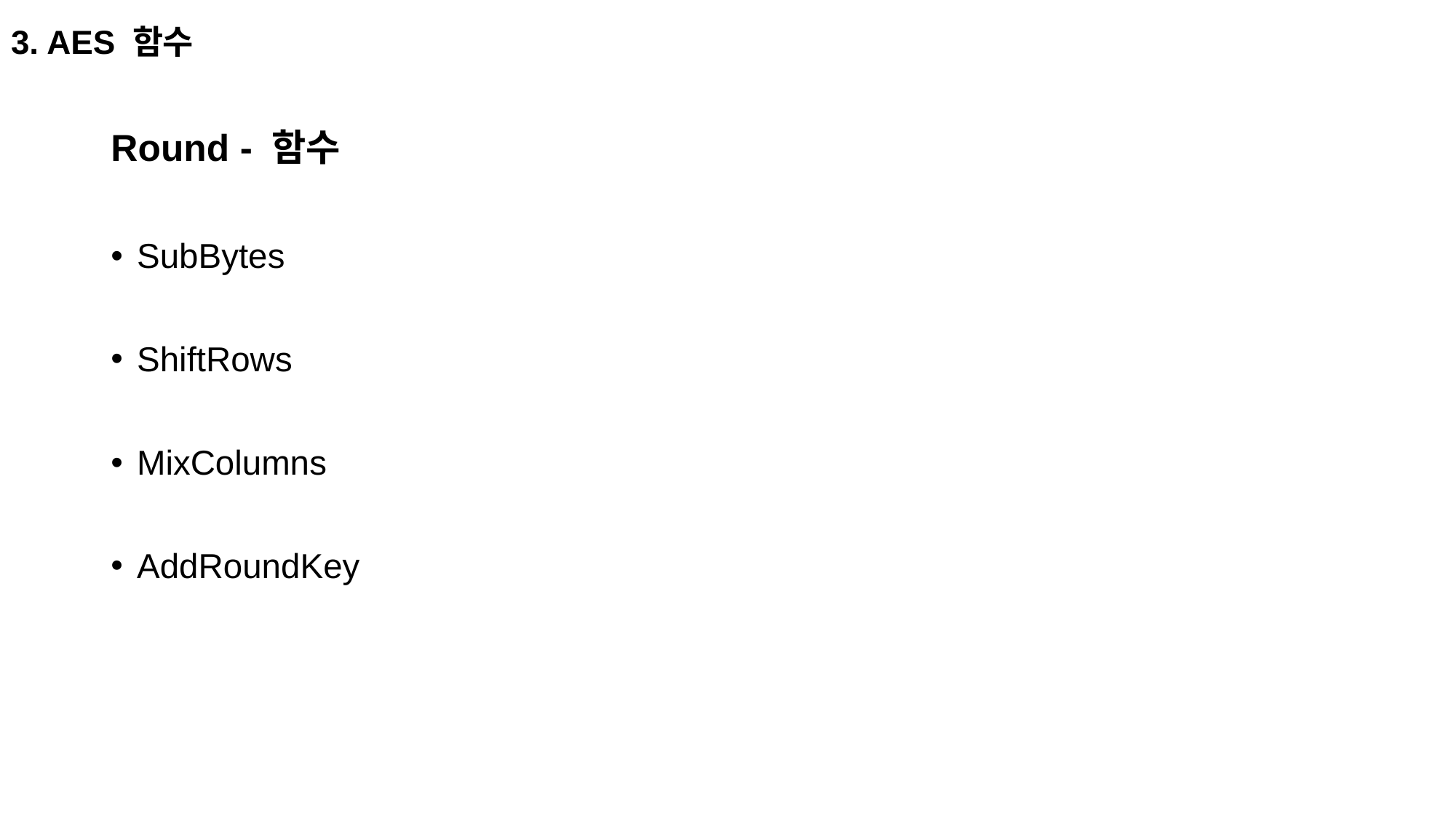

# 3. AES 함수
Round - 함수

SubBytes

ShiftRows

MixColumns

AddRoundKey